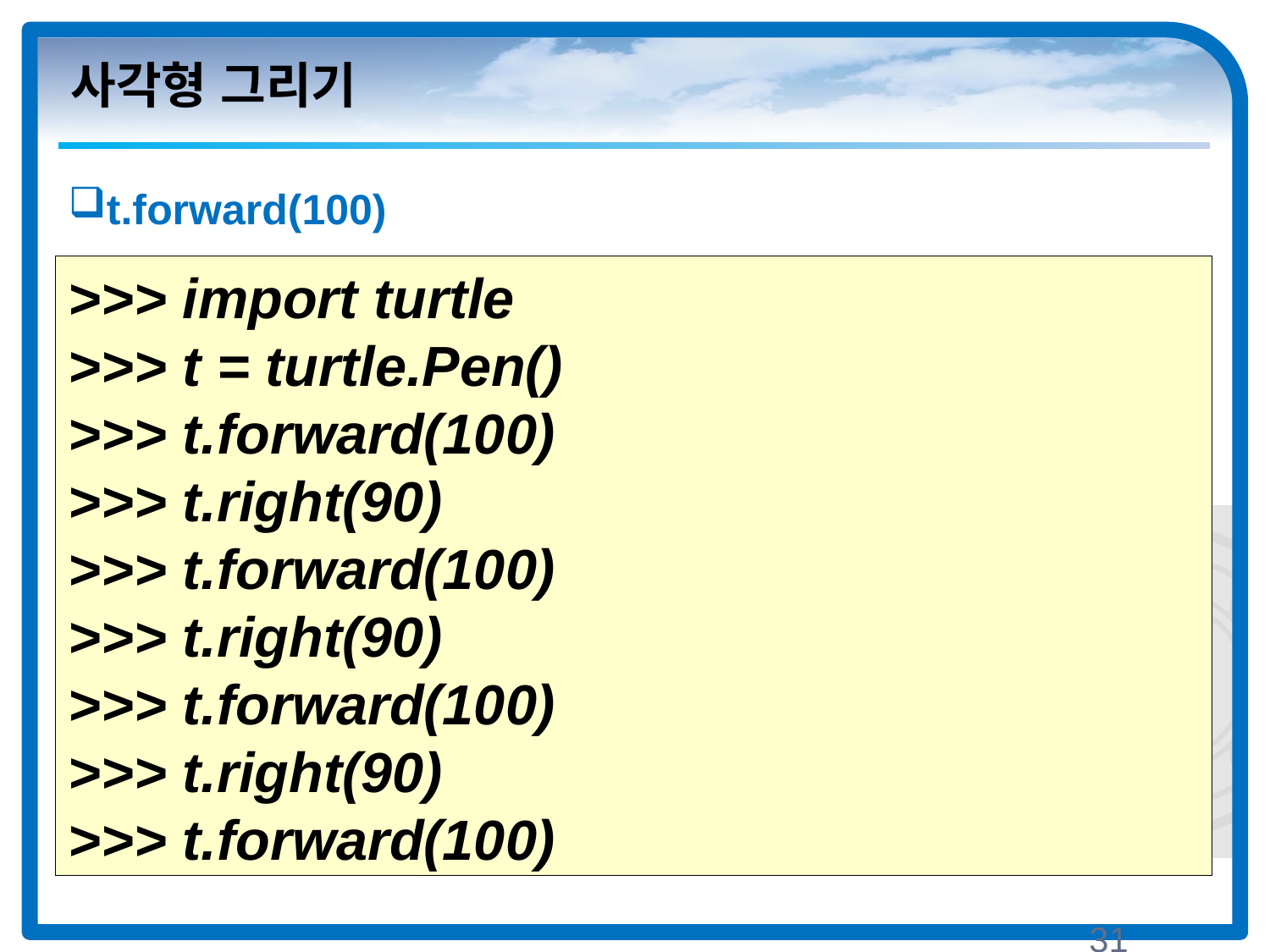

# 사각형 그리기
t.forward(100)

>>> import turtle
>>> t = turtle.Pen()
>>> t.forward(100)
>>> t.right(90)
>>> t.forward(100)
>>> t.right(90)
>>> t.forward(100)
>>> t.right(90)
>>> t.forward(100)
31